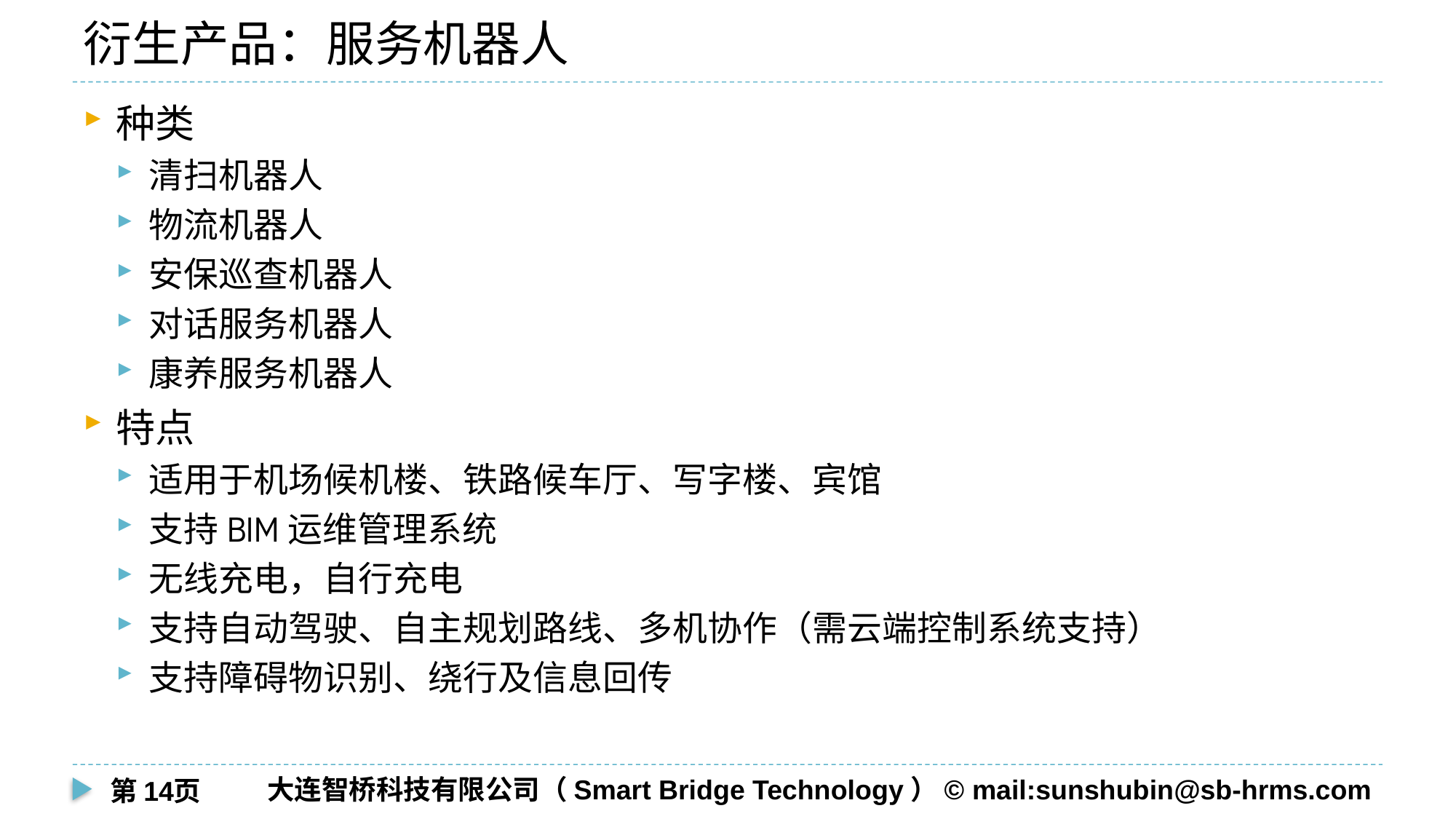

# 衍生产品：服务机器人
种类
清扫机器人
物流机器人
安保巡查机器人
对话服务机器人
康养服务机器人
特点
适用于机场候机楼、铁路候车厅、写字楼、宾馆
支持BIM运维管理系统
无线充电，自行充电
支持自动驾驶、自主规划路线、多机协作（需云端控制系统支持）
支持障碍物识别、绕行及信息回传
第14页